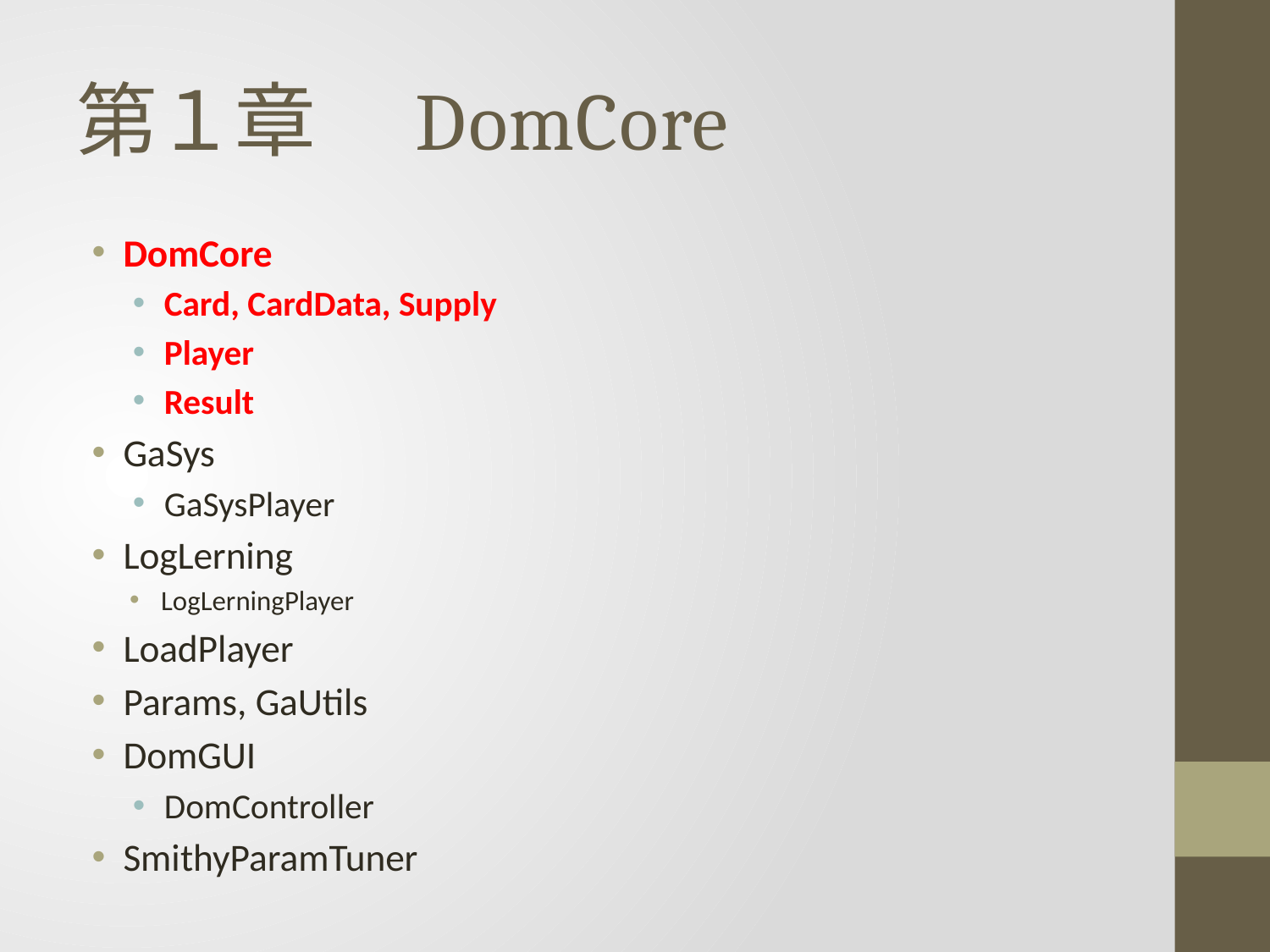

# 第１章　DomCore
DomCore
Card, CardData, Supply
Player
Result
GaSys
GaSysPlayer
LogLerning
LogLerningPlayer
LoadPlayer
Params, GaUtils
DomGUI
DomController
SmithyParamTuner